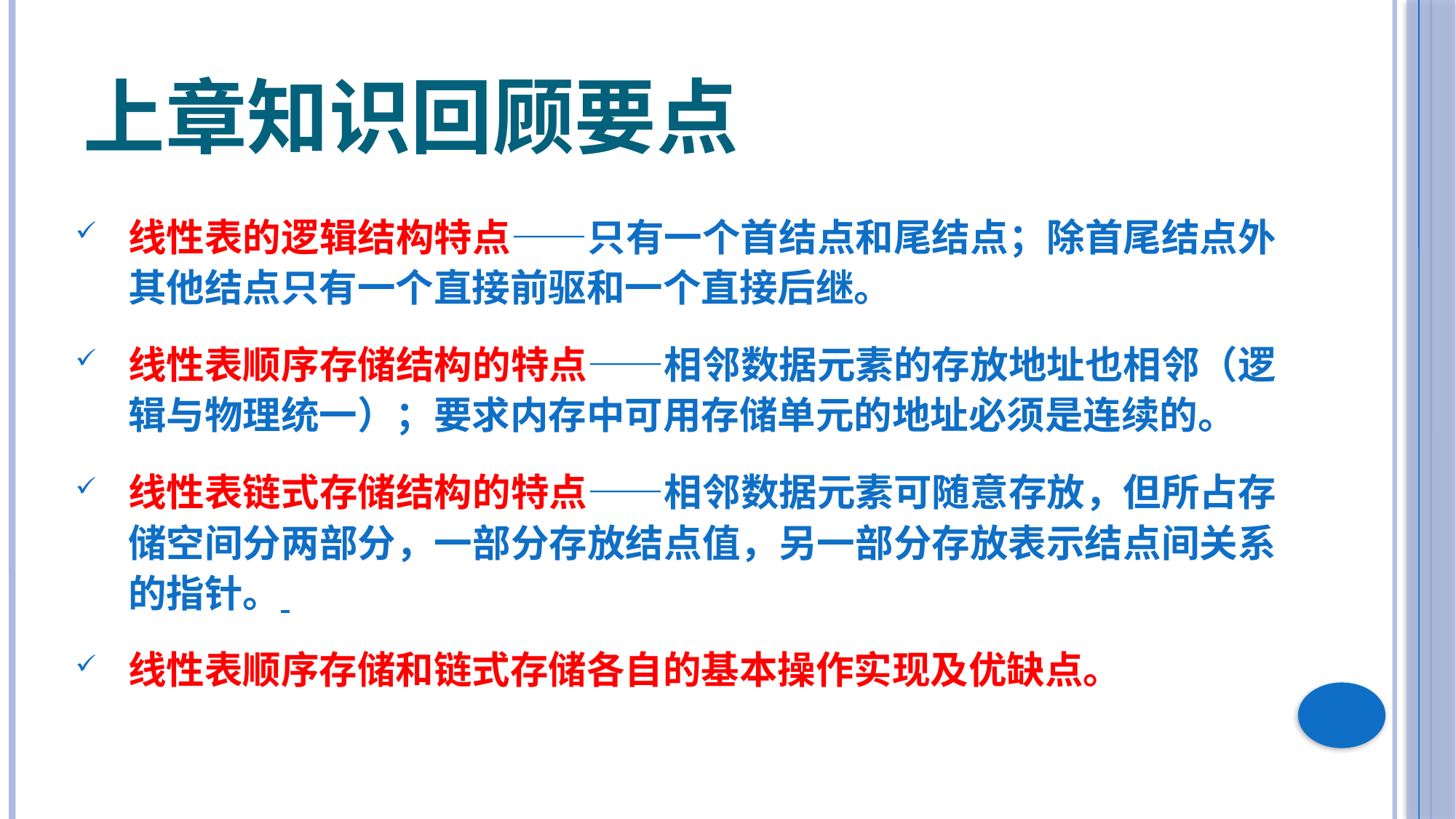

# 上章知识回顾要点
线性表的逻辑结构特点——只有一个首结点和尾结点；除首尾结点外其他结点只有一个直接前驱和一个直接后继。
线性表顺序存储结构的特点——相邻数据元素的存放地址也相邻（逻辑与物理统一）；要求内存中可用存储单元的地址必须是连续的。
线性表链式存储结构的特点——相邻数据元素可随意存放，但所占存储空间分两部分，一部分存放结点值，另一部分存放表示结点间关系的指针。
线性表顺序存储和链式存储各自的基本操作实现及优缺点。